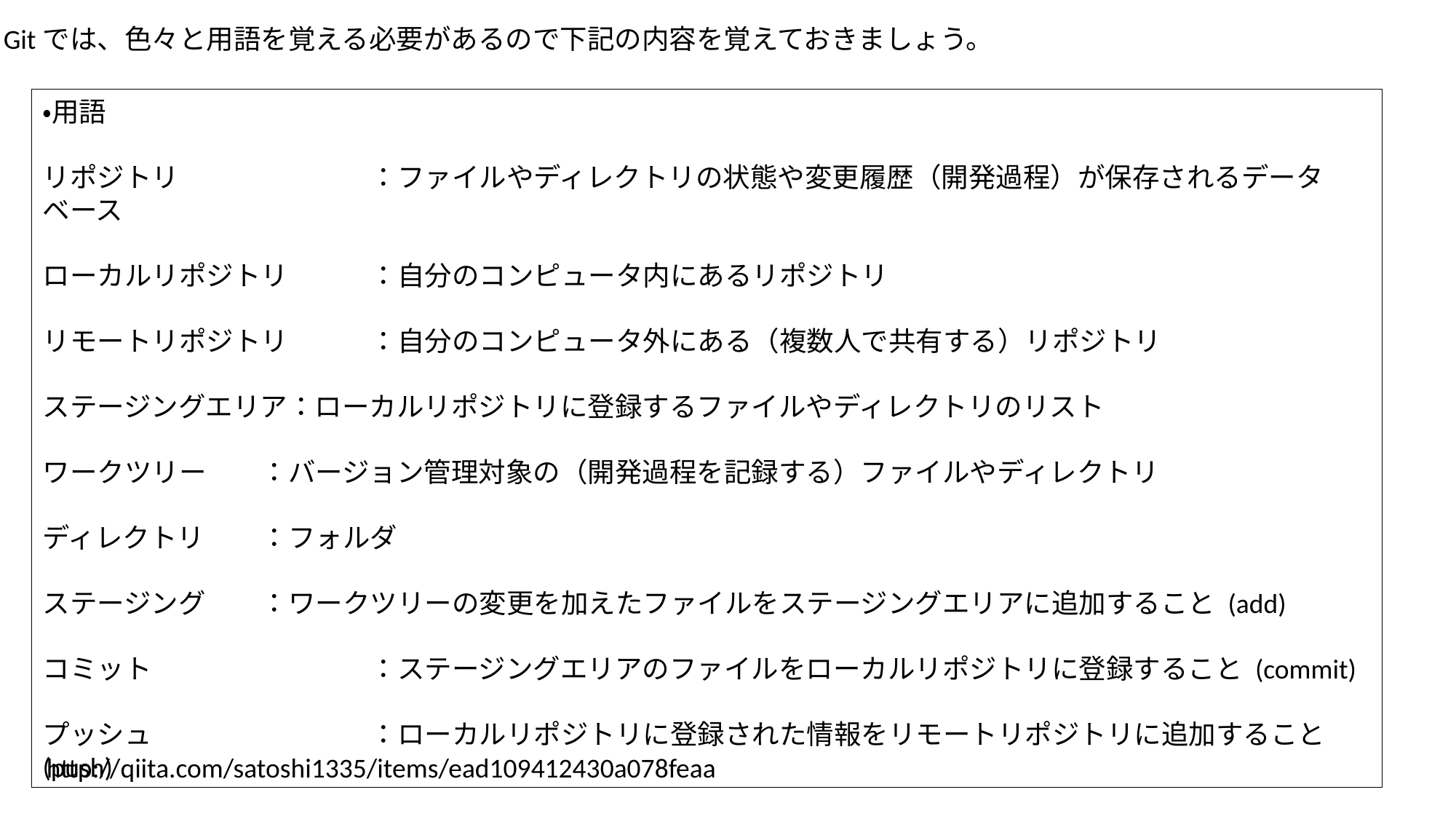

Gitでは、色々と用語を覚える必要があるので下記の内容を覚えておきましょう。
・用語

リポジトリ		：ファイルやディレクトリの状態や変更履歴（開発過程）が保存されるデータベース

ローカルリポジトリ	：自分のコンピュータ内にあるリポジトリ

リモートリポジトリ	：自分のコンピュータ外にある（複数人で共有する）リポジトリ

ステージングエリア：ローカルリポジトリに登録するファイルやディレクトリのリスト

ワークツリー	：バージョン管理対象の（開発過程を記録する）ファイルやディレクトリ

ディレクトリ	：フォルダ

ステージング	：ワークツリーの変更を加えたファイルをステージングエリアに追加すること (add)

コミット		：ステージングエリアのファイルをローカルリポジトリに登録すること (commit)

プッシュ		：ローカルリポジトリに登録された情報をリモートリポジトリに追加すること(push)
http://qiita.com/satoshi1335/items/ead109412430a078feaa